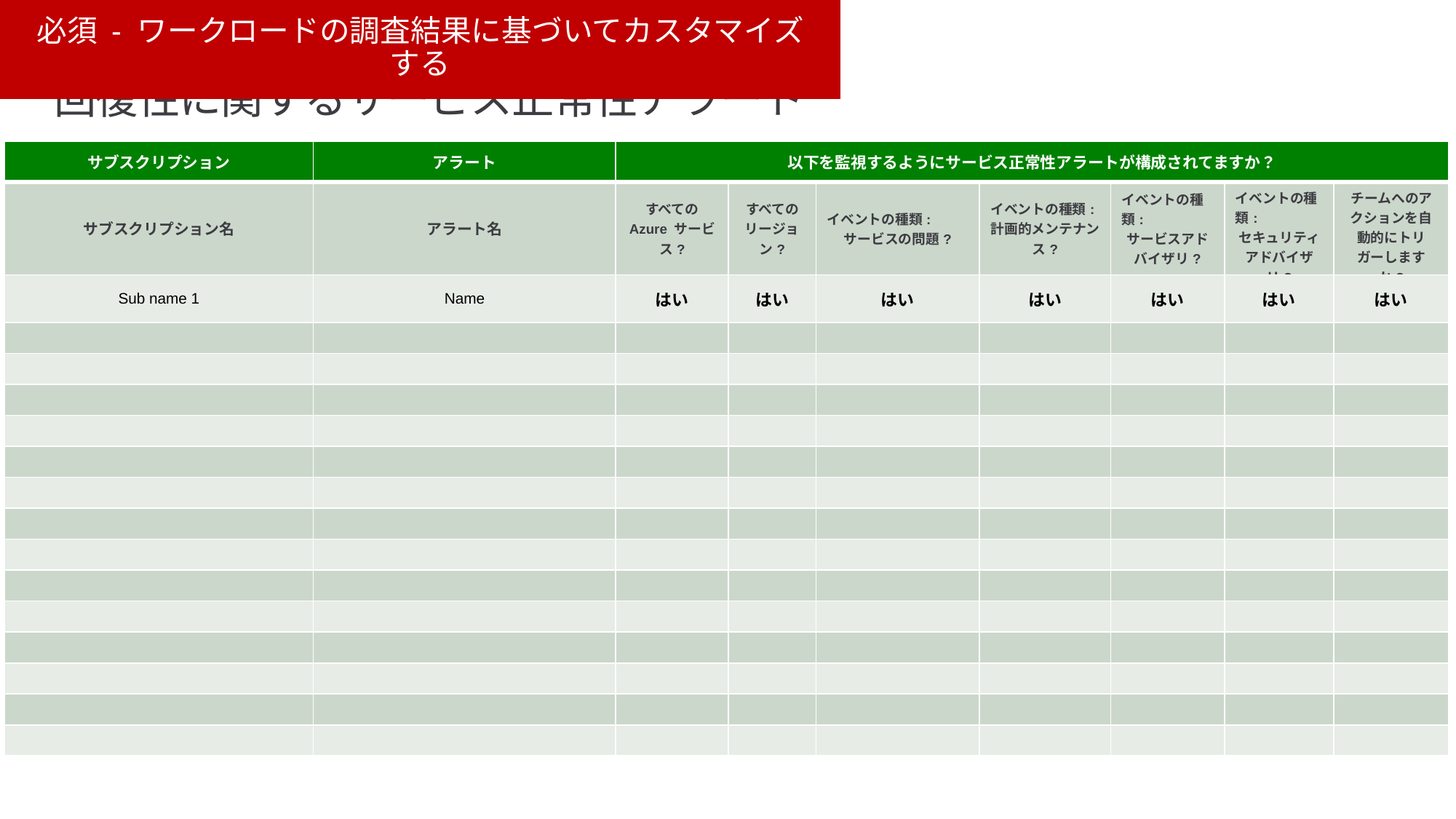

必須 - ワークロードの調査結果に基づいてカスタマイズする
# 回復性に関するサービス正常性アラート
| サブスクリプション | アラート | 以下を監視するようにサービス正常性アラートが構成されてますか？ |  |  |  |  |  |  |
| --- | --- | --- | --- | --- | --- | --- | --- | --- |
| サブスクリプション名 | アラート名 | すべての Azure サービス? | すべてのリージョン? | イベントの種類: サービスの問題? | イベントの種類: 計画的メンテナンス? | イベントの種類: サービスアドバイザリ? | イベントの種類: セキュリティアドバイザリ? | チームへのアクションを自動的にトリガーしますか? |
| Sub name 1 | Name | はい | はい | はい | はい | はい | はい | はい |
|  |  |  |  |  |  |  |  |  |
|  |  |  |  |  |  |  |  |  |
|  |  |  |  |  |  |  |  |  |
|  |  |  |  |  |  |  |  |  |
|  |  |  |  |  |  |  |  |  |
|  |  |  |  |  |  |  |  |  |
|  |  |  |  |  |  |  |  |  |
|  |  |  |  |  |  |  |  |  |
|  |  |  |  |  |  |  |  |  |
|  |  |  |  |  |  |  |  |  |
|  |  |  |  |  |  |  |  |  |
|  |  |  |  |  |  |  |  |  |
|  |  |  |  |  |  |  |  |  |
|  |  |  |  |  |  |  |  |  |